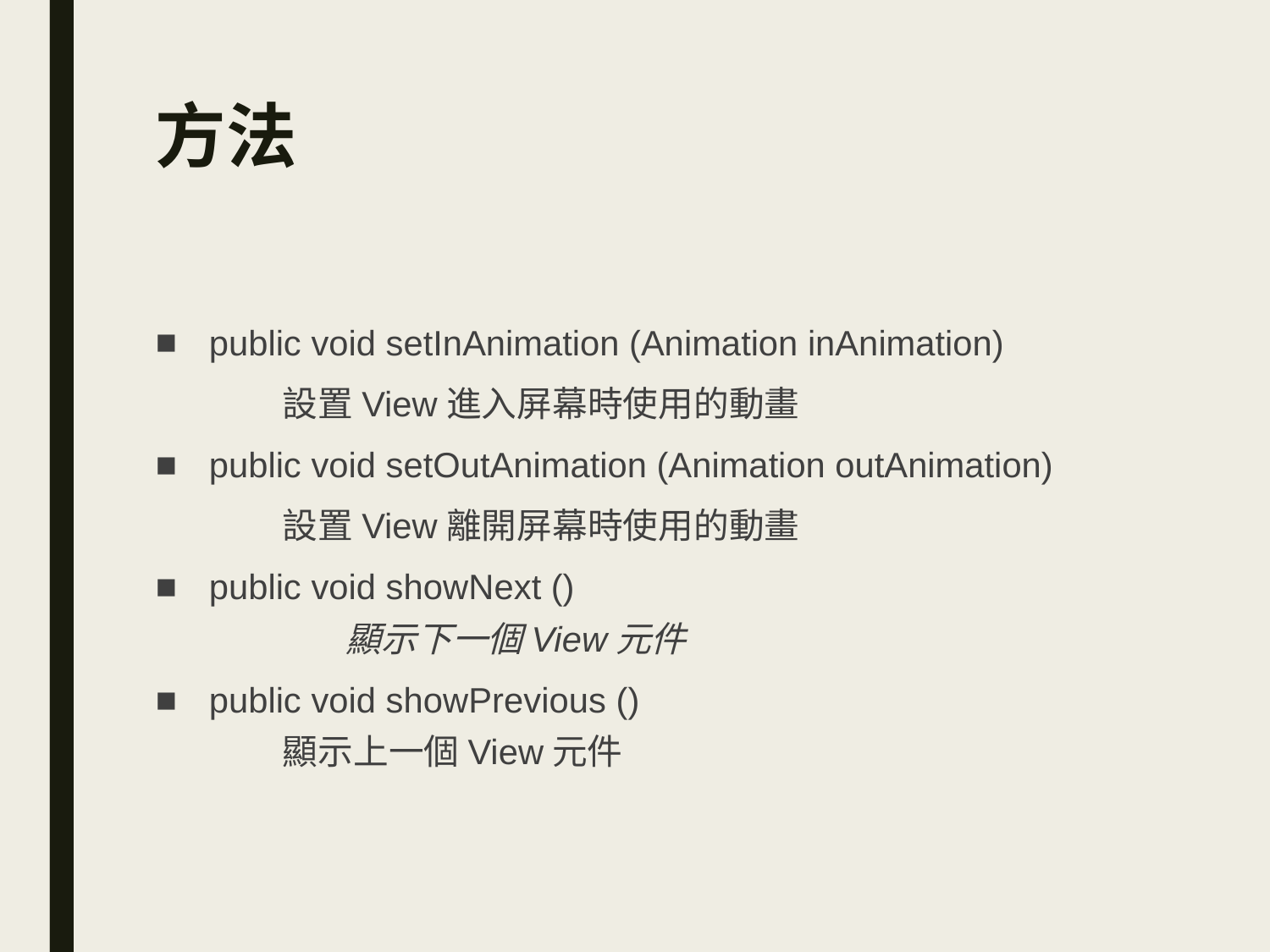

# 方法
public void setInAnimation (Animation inAnimation)
	設置View進入屏幕時使用的動畫
public void setOutAnimation (Animation outAnimation)
	設置View離開屏幕時使用的動畫
public void showNext ()
	顯示下一個View元件
public void showPrevious ()
顯示上一個View元件